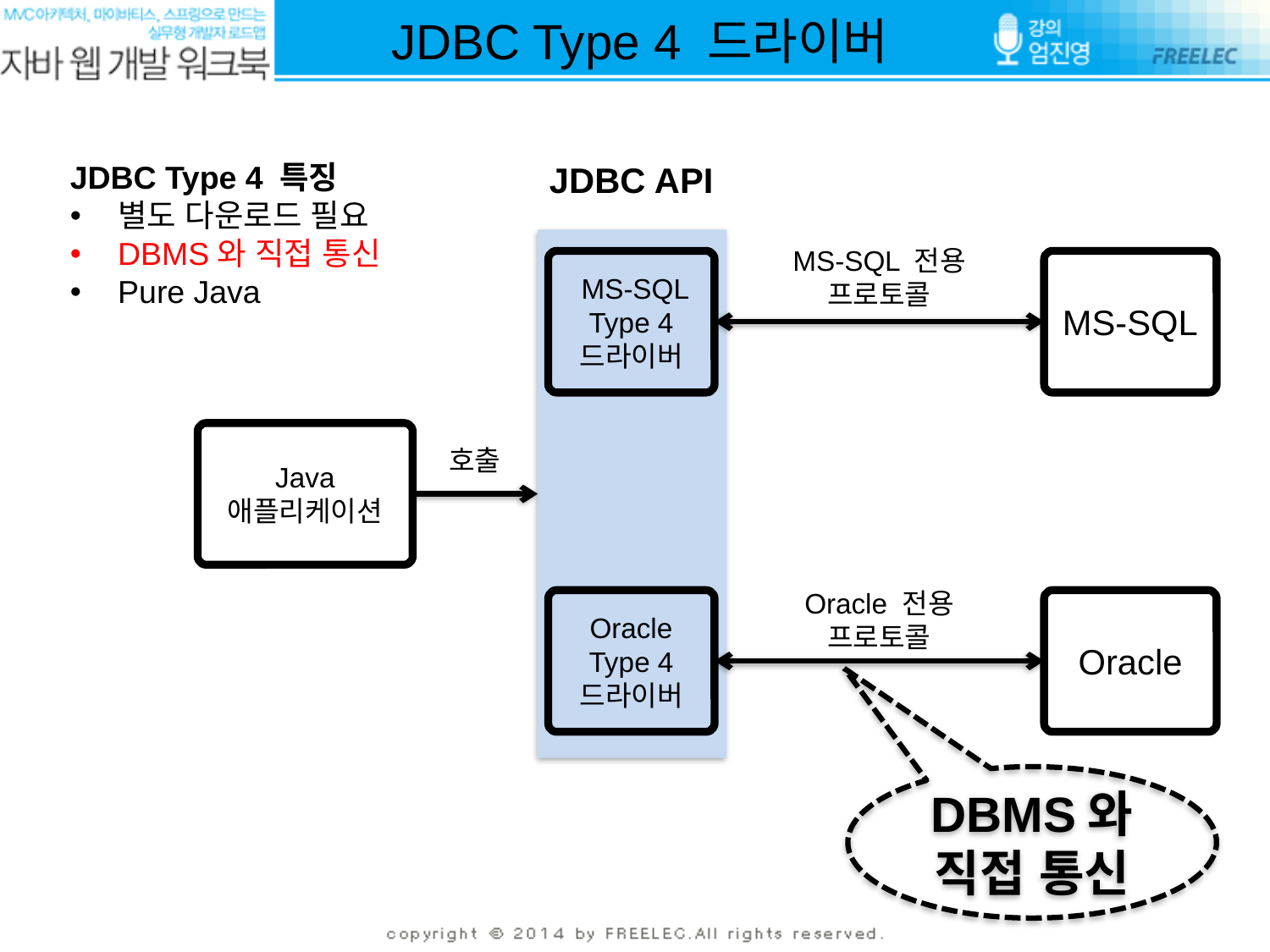

JDBC Type 4 드라이버
JDBC API
JDBC Type 4 특징
별도 다운로드 필요
DBMS와 직접 통신
Pure Java

MS-SQL 전용
프로토콜
 MS-SQL
Type 4
드라이버
MS-SQL
Java
애플리케이션
호출
Oracle 전용
프로토콜
Oracle
Type 4
드라이버
Oracle
DBMS와
직접 통신